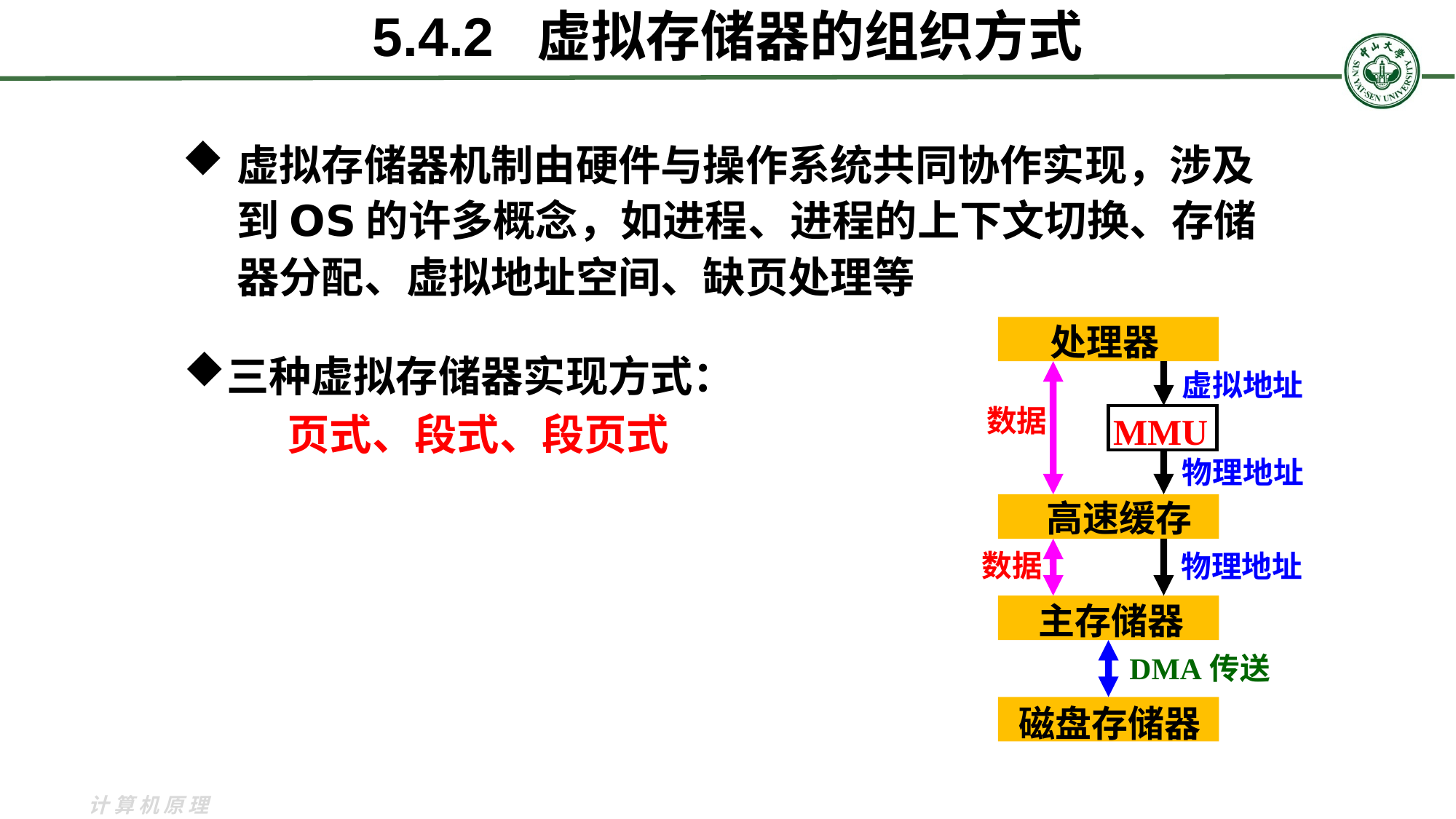

5.4.2  虚拟存储器的组织方式
虚拟存储器机制由硬件与操作系统共同协作实现，涉及到OS的许多概念，如进程、进程的上下文切换、存储器分配、虚拟地址空间、缺页处理等
处理器

虚拟地址

数据
MMU

物理地址

高速缓存

数据
物理地址
主存储器

DMA传送
磁盘存储器

三种虚拟存储器实现方式：
	    页式、段式、段页式